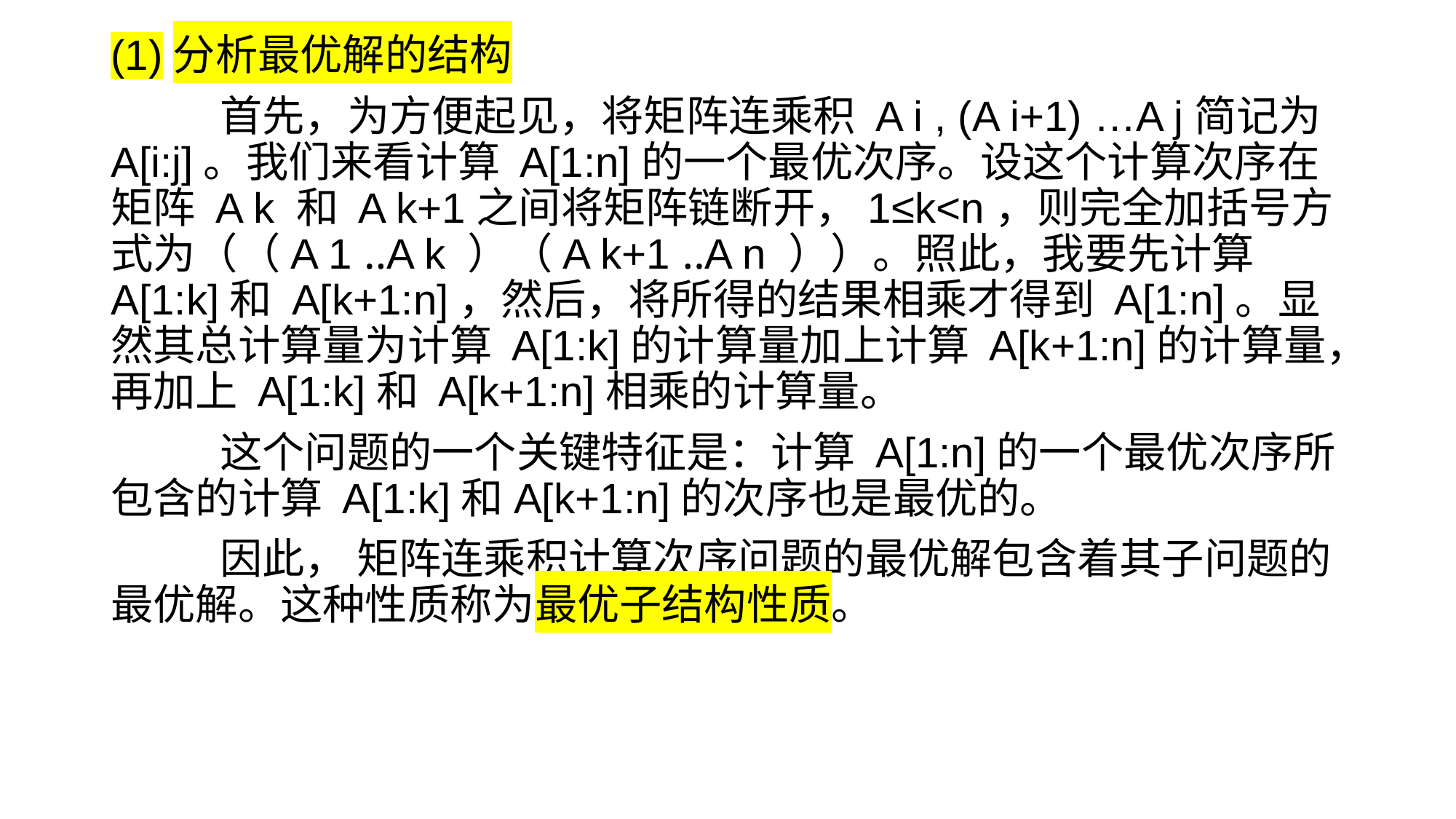

(1)分析最优解的结构
	首先，为方便起见，将矩阵连乘积 A i , (A i+1) …A j简记为 A[i:j]。我们来看计算 A[1:n]的一个最优次序。设这个计算次序在矩阵 A k 和 A k+1之间将矩阵链断开，1≤k<n，则完全加括号方式为（（A 1 ‥A k ）（A k+1 ‥A n ））。照此，我要先计算 A[1:k]和 A[k+1:n]，然后，将所得的结果相乘才得到 A[1:n]。显然其总计算量为计算 A[1:k]的计算量加上计算 A[k+1:n]的计算量，再加上 A[1:k]和 A[k+1:n]相乘的计算量。
	这个问题的一个关键特征是：计算 A[1:n]的一个最优次序所包含的计算 A[1:k]和A[k+1:n]的次序也是最优的。
	因此， 矩阵连乘积计算次序问题的最优解包含着其子问题的最优解。这种性质称为最优子结构性质。